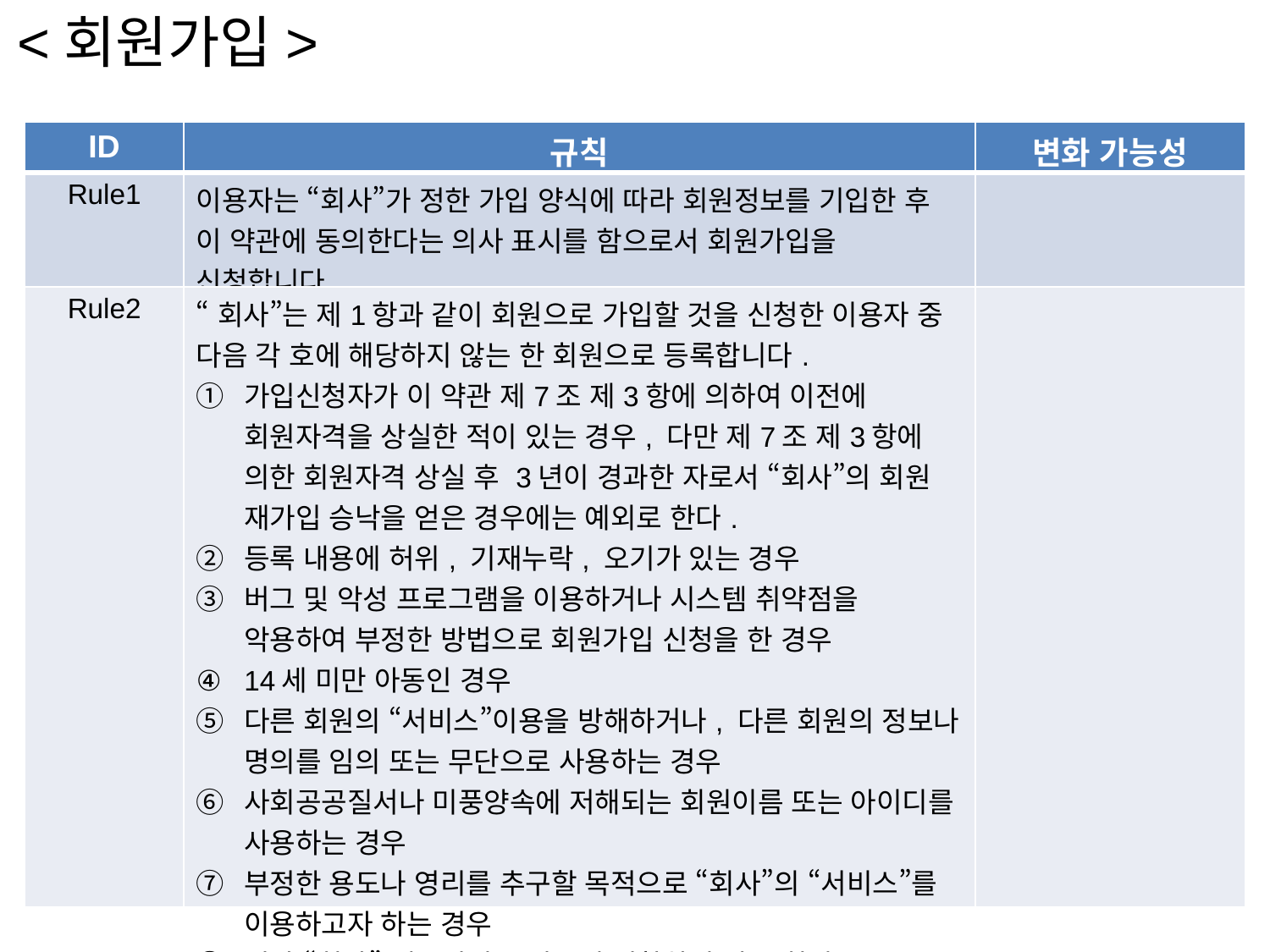

<회원가입>
| ID | 규칙 | 변화 가능성 |
| --- | --- | --- |
| Rule1 | 이용자는 “회사”가 정한 가입 양식에 따라 회원정보를 기입한 후 이 약관에 동의한다는 의사 표시를 함으로서 회원가입을 신청합니다. |  |
| Rule2 | “회사”는 제1항과 같이 회원으로 가입할 것을 신청한 이용자 중 다음 각 호에 해당하지 않는 한 회원으로 등록합니다. 가입신청자가 이 약관 제7조 제3항에 의하여 이전에 회원자격을 상실한 적이 있는 경우, 다만 제7조 제3항에 의한 회원자격 상실 후 3년이 경과한 자로서 “회사”의 회원 재가입 승낙을 얻은 경우에는 예외로 한다. 등록 내용에 허위, 기재누락, 오기가 있는 경우 버그 및 악성 프로그램을 이용하거나 시스템 취약점을 악용하여 부정한 방법으로 회원가입 신청을 한 경우 14세 미만 아동인 경우 다른 회원의 “서비스”이용을 방해하거나, 다른 회원의 정보나 명의를 임의 또는 무단으로 사용하는 경우 사회공공질서나 미풍양속에 저해되는 회원이름 또는 아이디를 사용하는 경우 부정한 용도나 영리를 추구할 목적으로 “회사”의 “서비스”를 이용하고자 하는 경우 기타 “회사” 내부서비스 기준에 적합하지 않는 회원으로 판단되는 경우나 “서비스”의 제공이 곤란한 경우 |  |